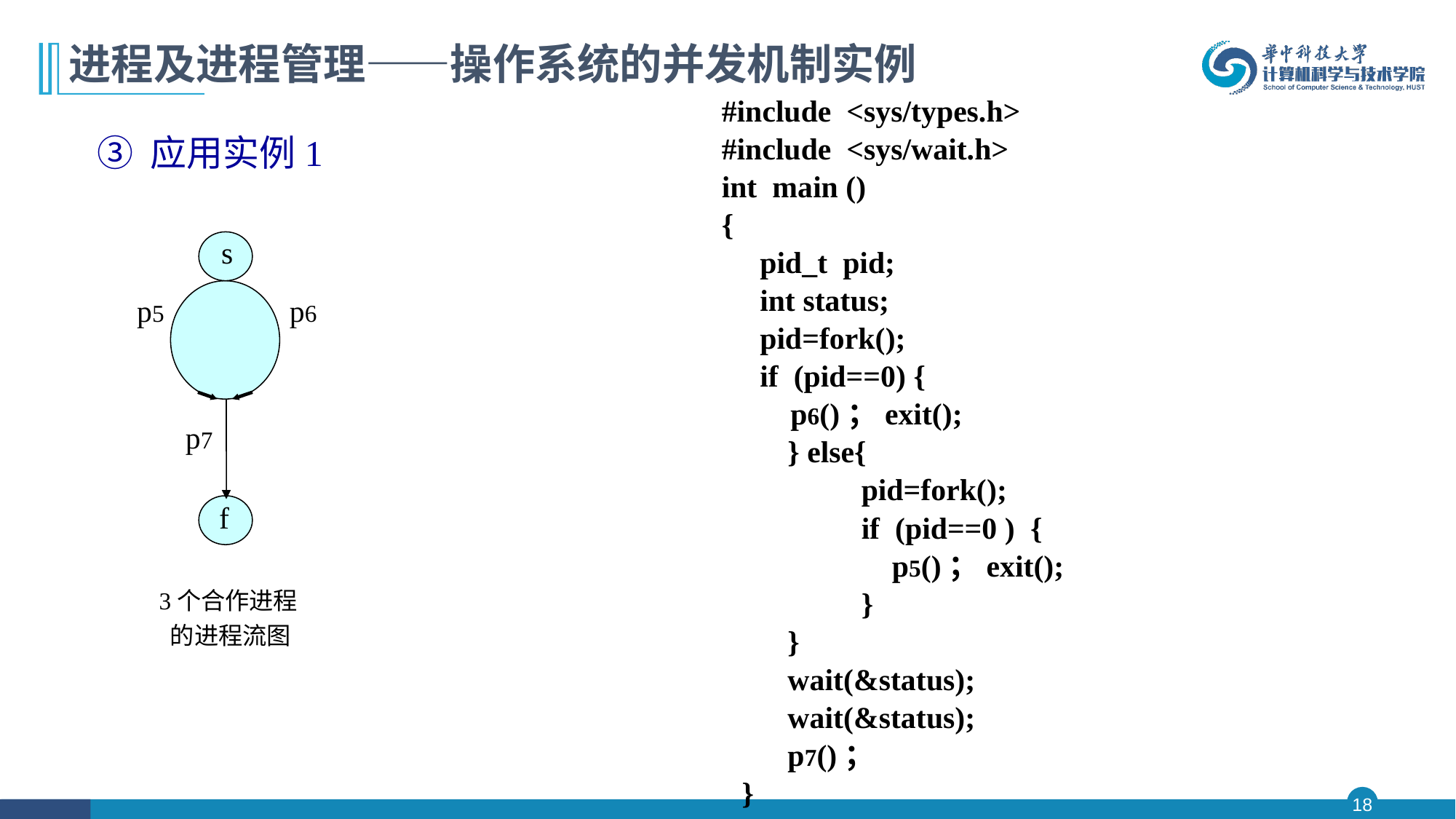

# 进程及进程管理——操作系统的并发机制实例
	#include  <sys/types.h>
	#include  <sys/wait.h>
	int  main ()
	{
	     pid_t  pid;
	     int status;
	     pid=fork();
	     if  (pid==0) {
 	         p6()；exit();
              } else{
		    pid=fork();
		    if  (pid==0 )  {
		        p5()；exit();
		    }
              }
              wait(&status);
              wait(&status);
              p7()；
        }
③ 应用实例1
 s

p5
p6

p7
 f

3个合作进程
 的进程流图